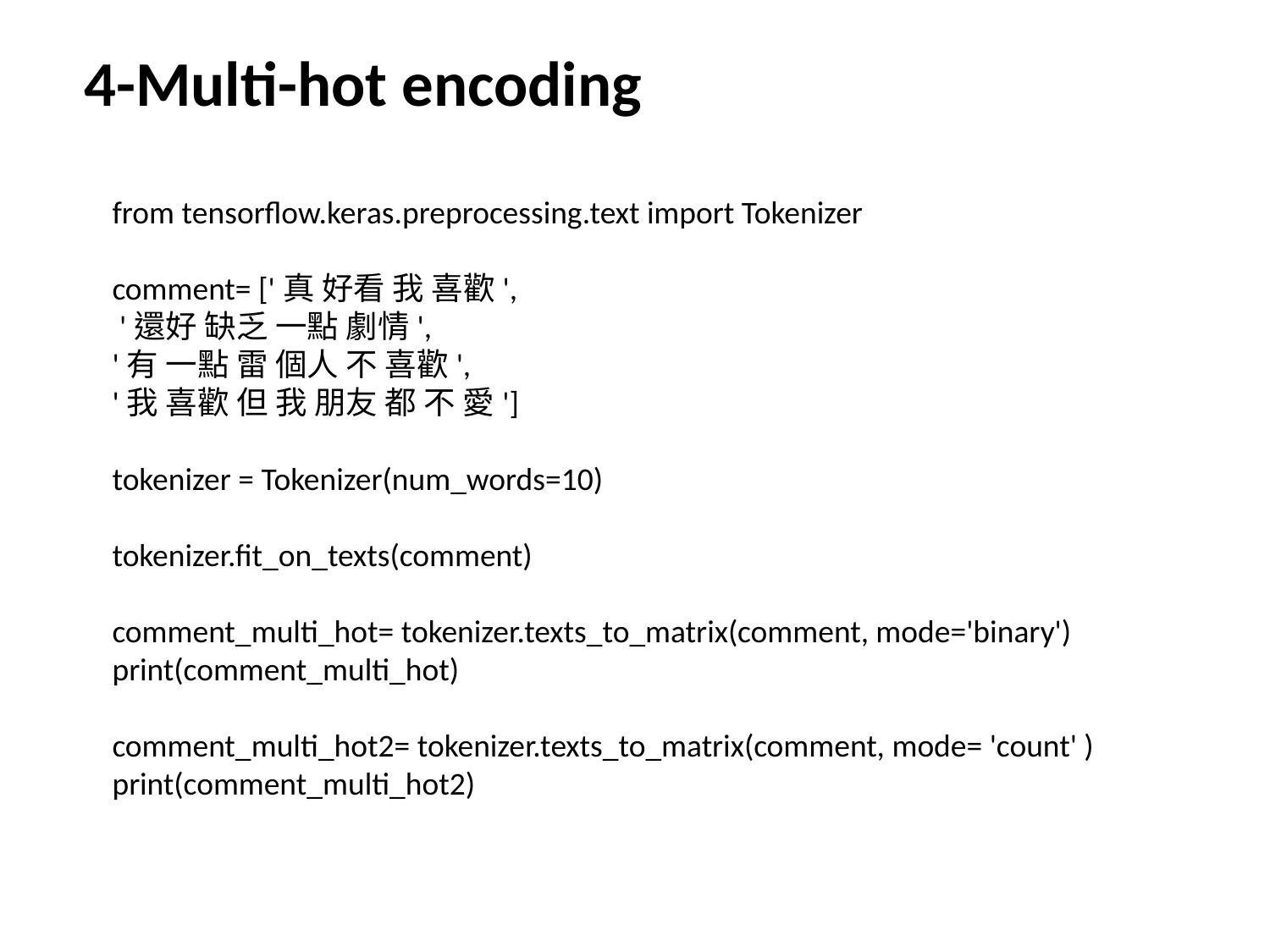

4-Multi-hot encoding
from tensorflow.keras.preprocessing.text import Tokenizer

comment= ['真 好看 我 喜歡',
 '還好 缺乏 一點 劇情',
'有 一點 雷 個人 不 喜歡',
'我 喜歡 但 我 朋友 都 不 愛']

tokenizer = Tokenizer(num_words=10)

tokenizer.fit_on_texts(comment)

comment_multi_hot= tokenizer.texts_to_matrix(comment, mode='binary')
print(comment_multi_hot)

comment_multi_hot2= tokenizer.texts_to_matrix(comment, mode= 'count' )
print(comment_multi_hot2)